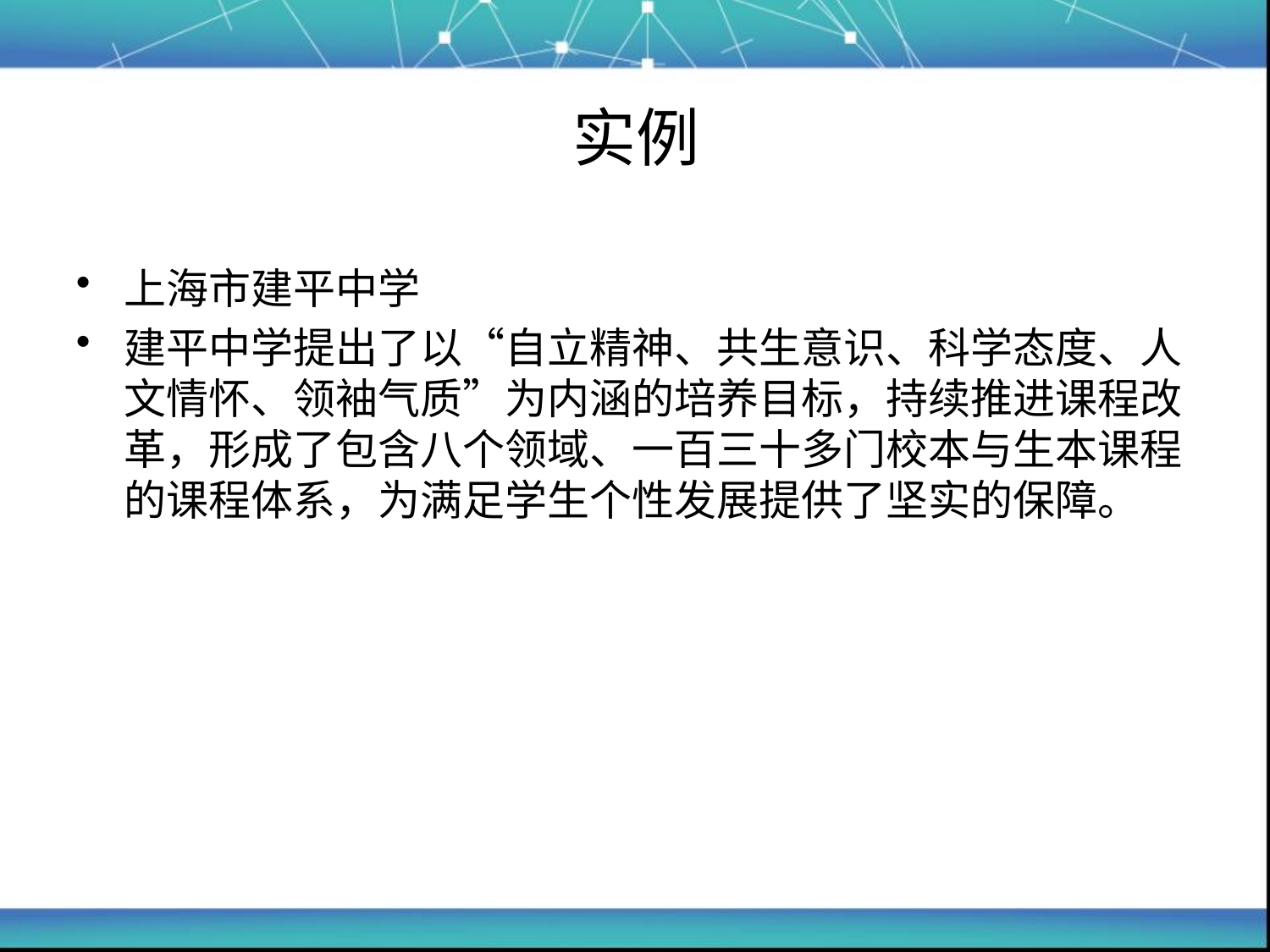

# 实例

上海市建平中学
建平中学提出了以“自立精神、共生意识、科学态度、人文情怀、领袖气质”为内涵的培养目标，持续推进课程改革，形成了包含八个领域、一百三十多门校本与生本课程的课程体系，为满足学生个性发展提供了坚实的保障。